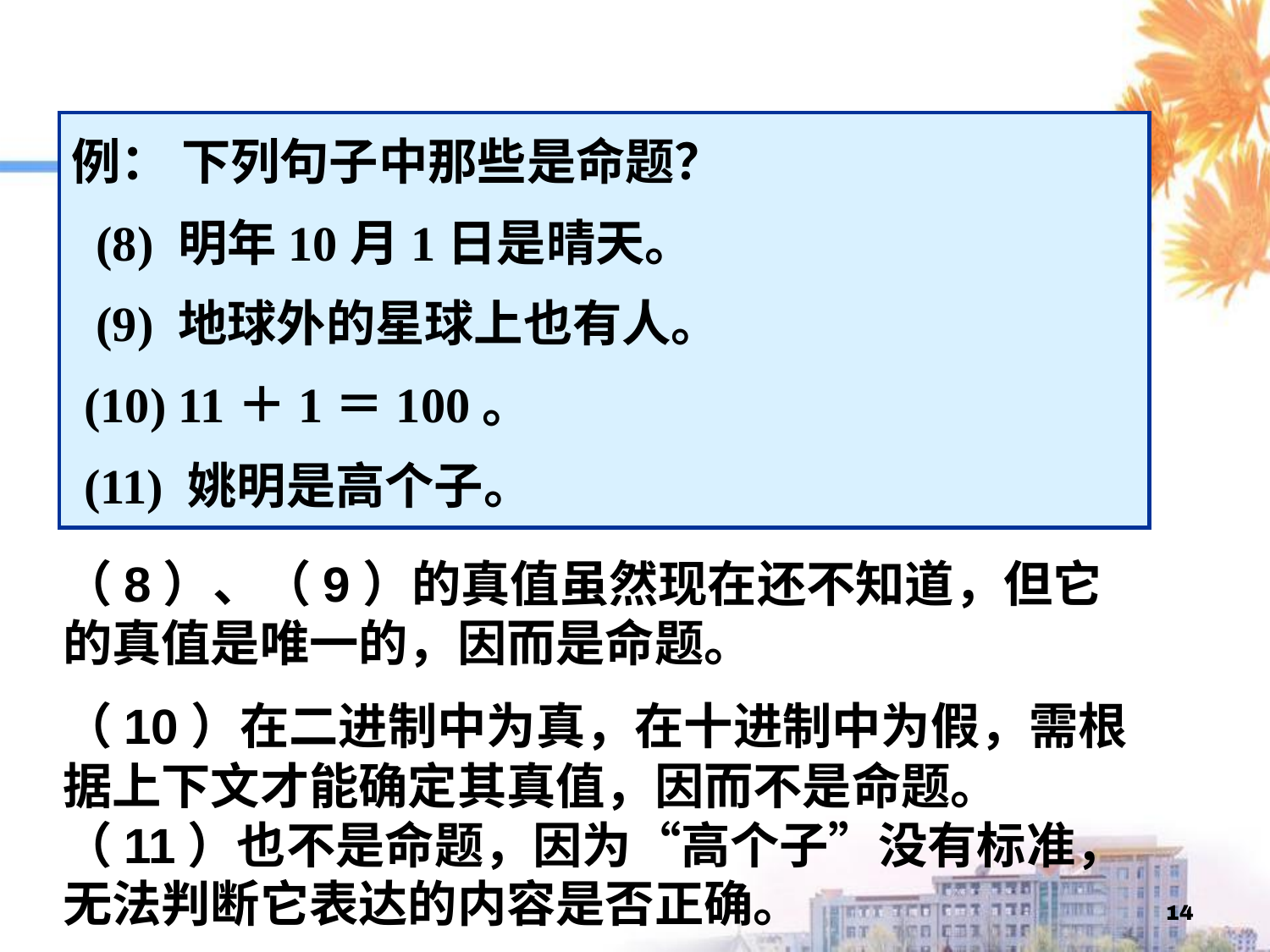

例： 下列句子中那些是命题？
  (8) 明年10月1日是晴天。
  (9) 地球外的星球上也有人。
 (10) 11＋1＝100。
 (11) 姚明是高个子。

（8）、（9）的真值虽然现在还不知道，但它的真值是唯一的，因而是命题。
（10）在二进制中为真，在十进制中为假，需根据上下文才能确定其真值，因而不是命题。（11）也不是命题，因为“高个子”没有标准，无法判断它表达的内容是否正确。
14